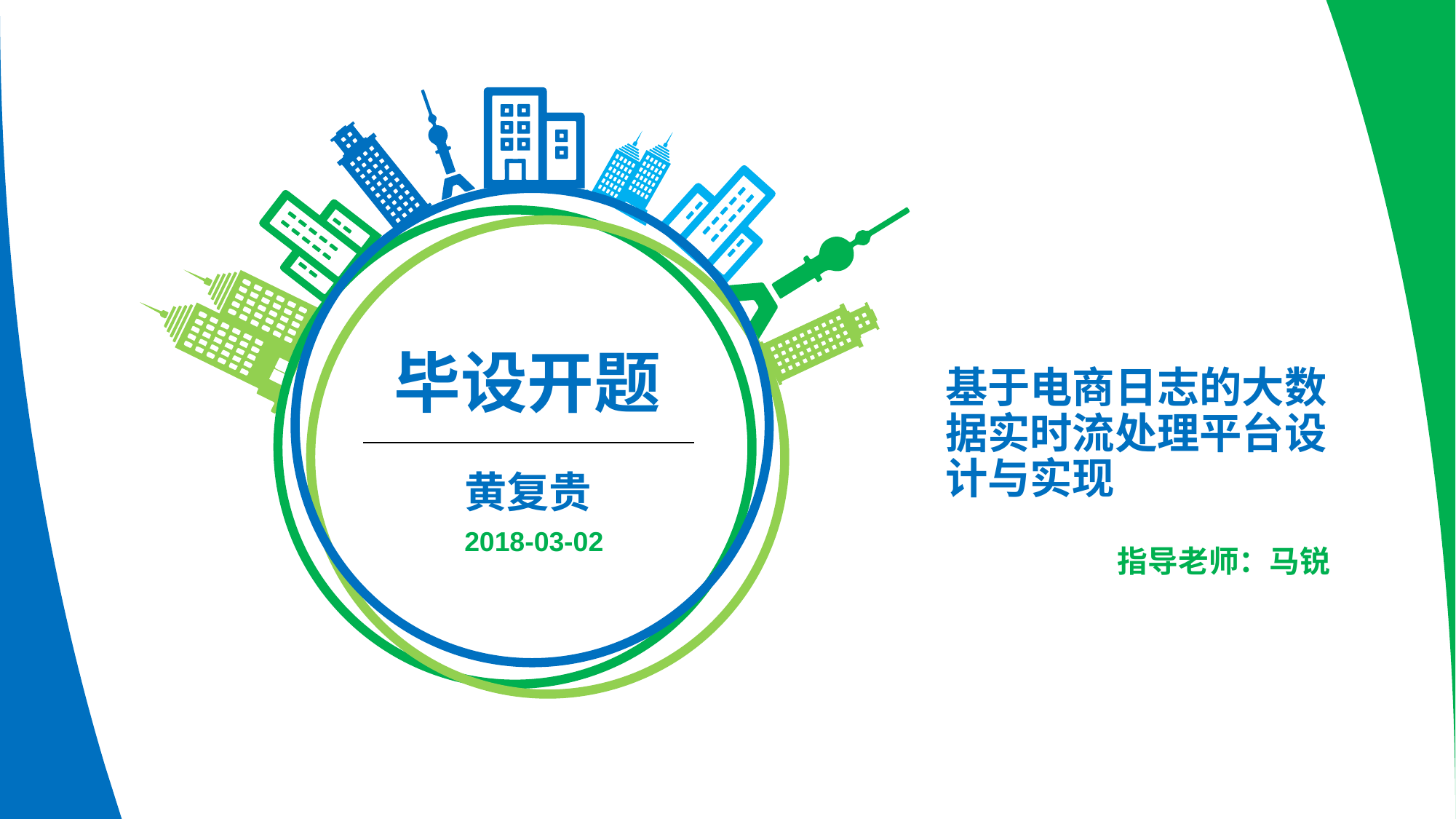

毕设开题
基于电商日志的大数据实时流处理平台设计与实现
黄复贵
2018-03-02
指导老师：马锐